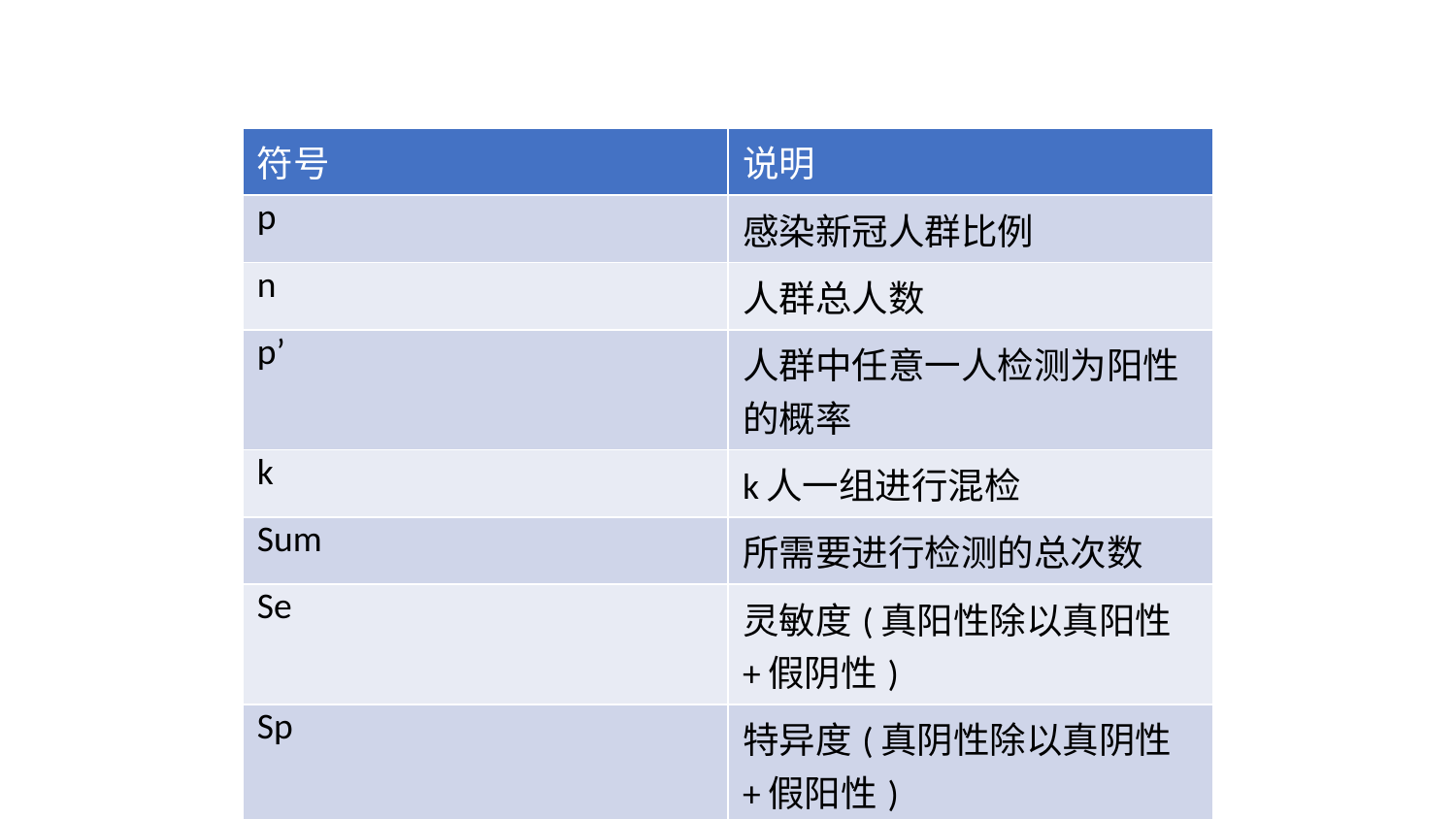

| 符号 | 说明 |
| --- | --- |
| p | 感染新冠人群比例 |
| n | 人群总人数 |
| p’ | 人群中任意一人检测为阳性的概率 |
| k | k人一组进行混检 |
| Sum | 所需要进行检测的总次数 |
| Se | 灵敏度(真阳性除以真阳性+假阴性) |
| Sp | 特异度(真阴性除以真阴性+假阳性) |